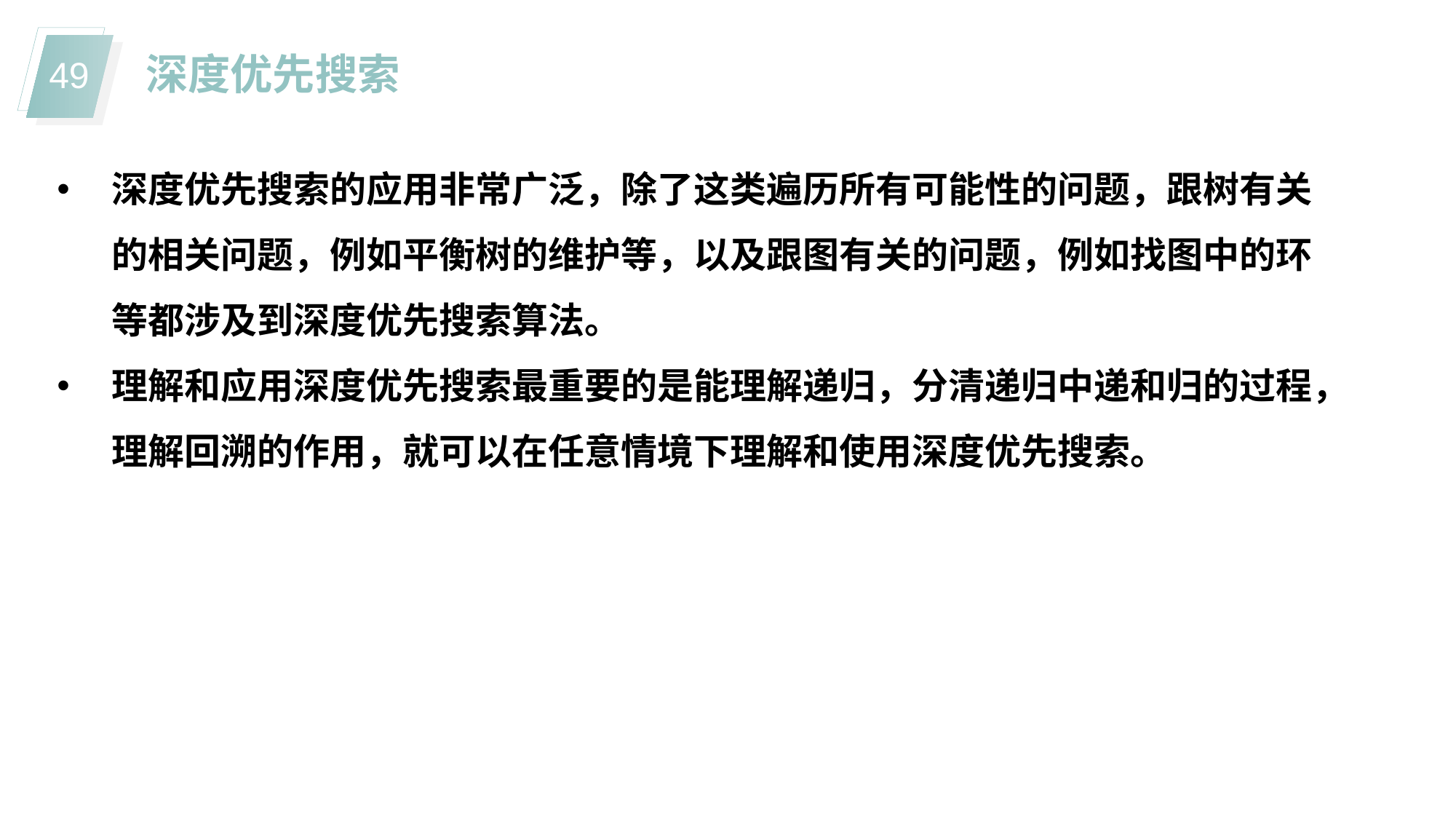

深度优先搜索
深度优先搜索的应用非常广泛，除了这类遍历所有可能性的问题，跟树有关的相关问题，例如平衡树的维护等，以及跟图有关的问题，例如找图中的环等都涉及到深度优先搜索算法。
理解和应用深度优先搜索最重要的是能理解递归，分清递归中递和归的过程，理解回溯的作用，就可以在任意情境下理解和使用深度优先搜索。